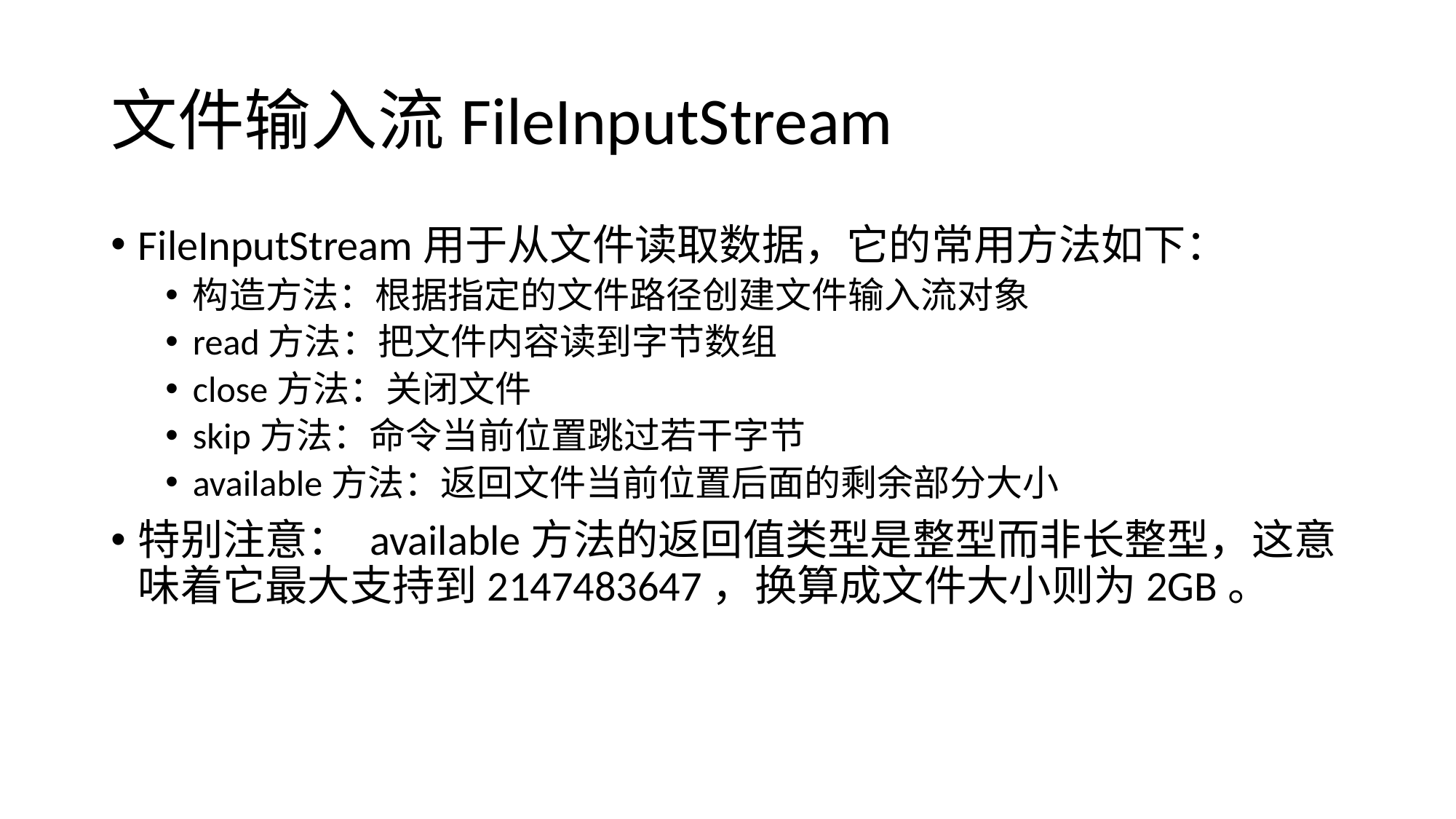

# 文件输入流FileInputStream
FileInputStream用于从文件读取数据，它的常用方法如下：
构造方法：根据指定的文件路径创建文件输入流对象
read方法：把文件内容读到字节数组
close方法：关闭文件
skip方法：命令当前位置跳过若干字节
available方法：返回文件当前位置后面的剩余部分大小
特别注意： available方法的返回值类型是整型而非长整型，这意味着它最大支持到2147483647，换算成文件大小则为2GB。